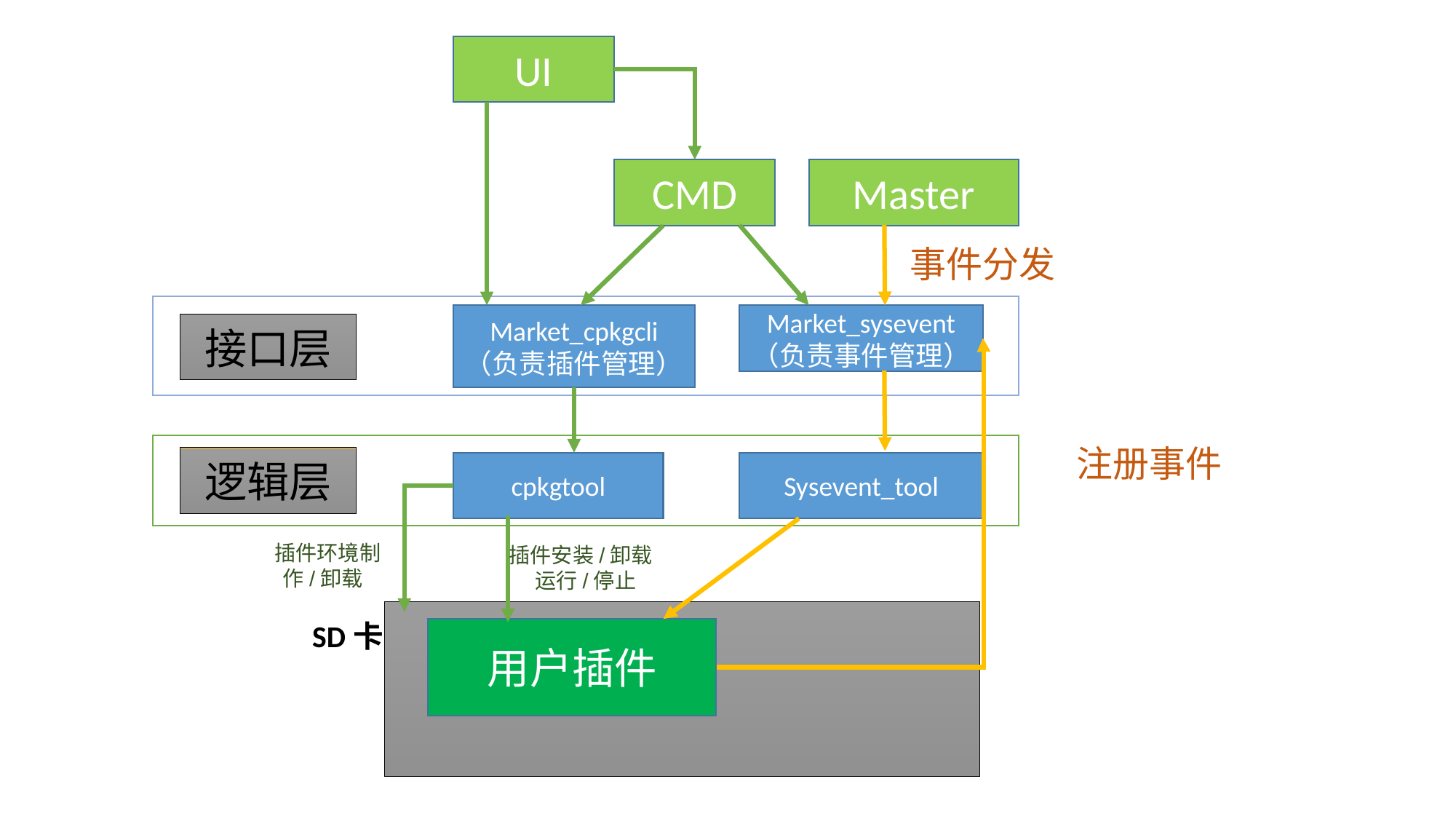

UI
Master
CMD
事件分发

Market_cpkgcli
（负责插件管理）
Market_sysevent
（负责事件管理）
接口层

注册事件
逻辑层
Sysevent_tool
cpkgtool
插件环境制作/卸载
插件安装/卸载
运行/停止

SD卡
用户插件